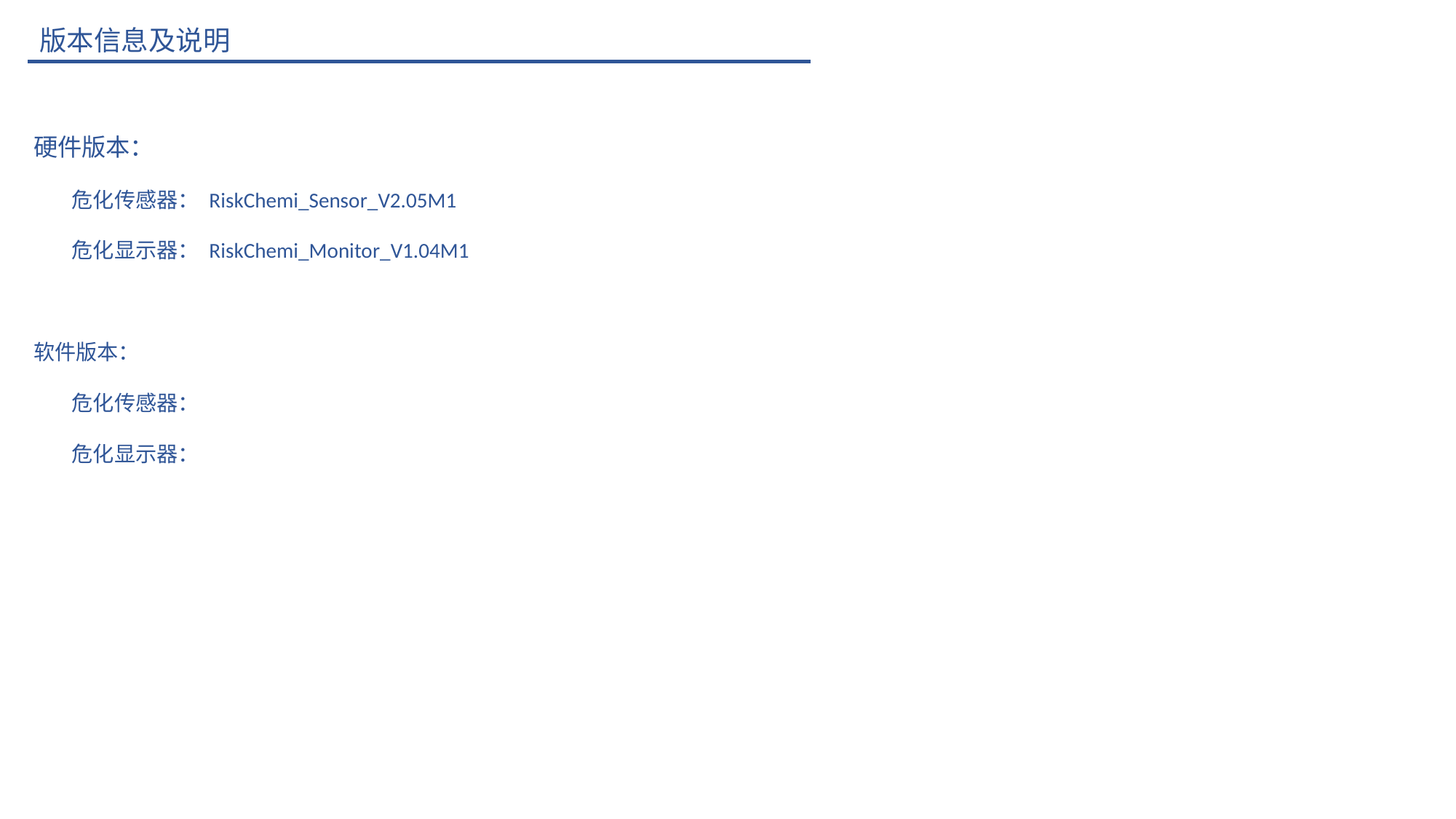

版本信息及说明
硬件版本：

       危化传感器： RiskChemi_Sensor_V2.05M1       危化

       危化显示器： RiskChemi_Monitor_V1.04M1

软件版本：

       危化传感器：

       危化显示器：